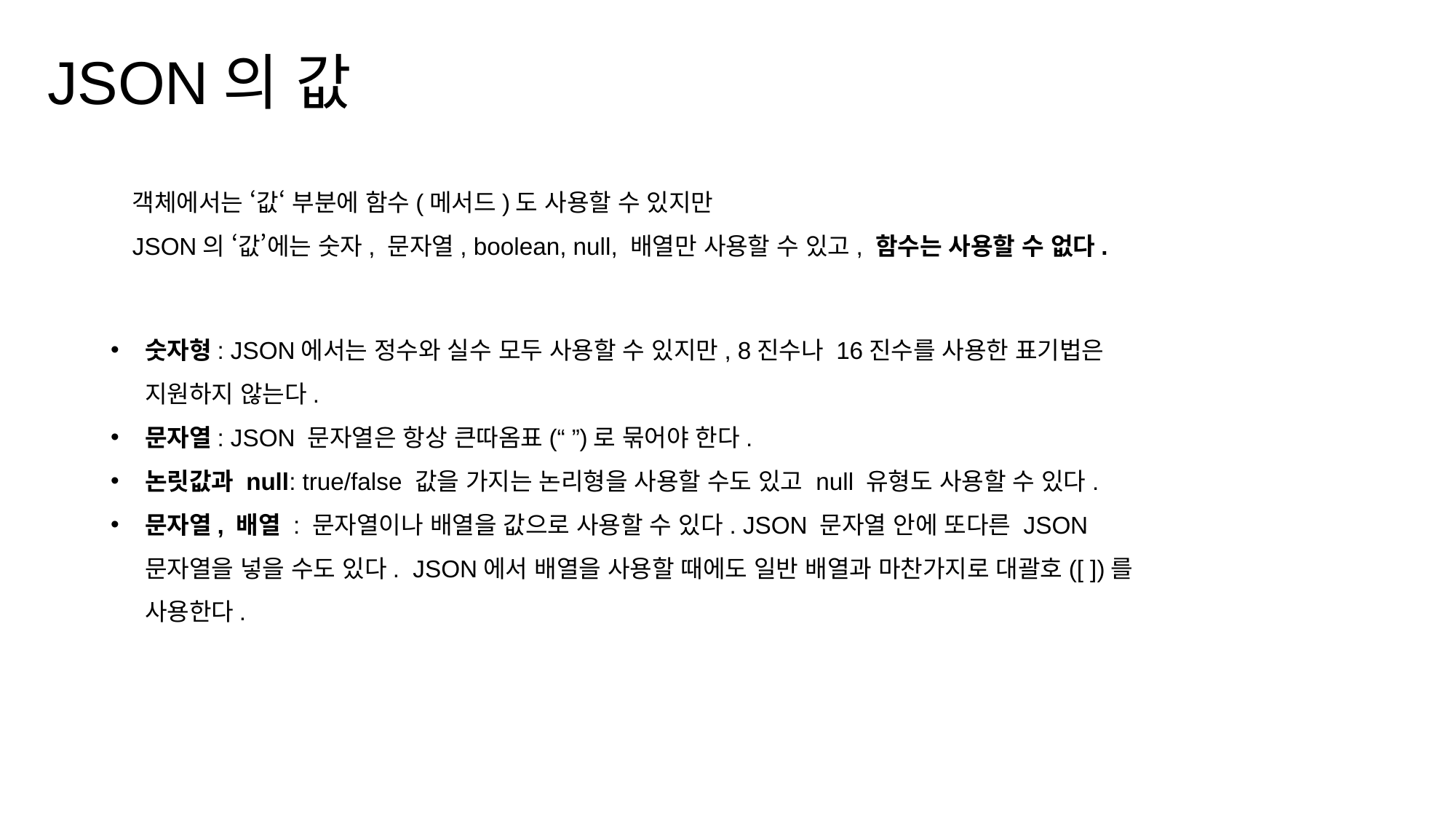

JSON의 값
객체에서는 ‘값‘ 부분에 함수(메서드)도 사용할 수 있지만
JSON의 ‘값’에는 숫자, 문자열, boolean, null, 배열만 사용할 수 있고, 함수는 사용할 수 없다.
숫자형: JSON에서는 정수와 실수 모두 사용할 수 있지만, 8진수나 16진수를 사용한 표기법은 지원하지 않는다.
문자열: JSON 문자열은 항상 큰따옴표(“ ”)로 묶어야 한다.
논릿값과 null: true/false 값을 가지는 논리형을 사용할 수도 있고 null 유형도 사용할 수 있다.
문자열, 배열 : 문자열이나 배열을 값으로 사용할 수 있다. JSON 문자열 안에 또다른 JSON 문자열을 넣을 수도 있다.  JSON에서 배열을 사용할 때에도 일반 배열과 마찬가지로 대괄호([ ])를 사용한다.